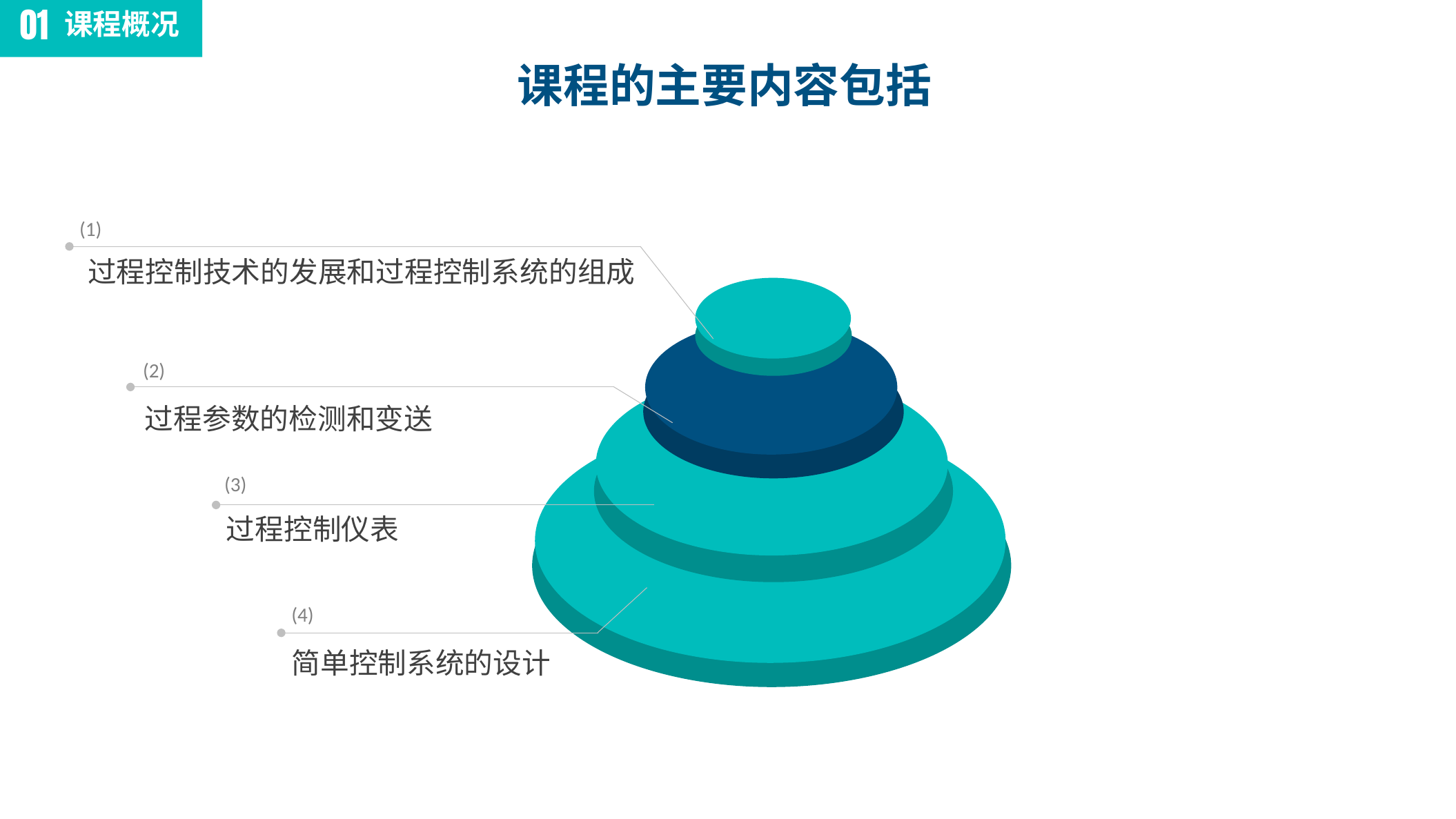

01
01
课程概况
课程的主要内容包括
(1)
过程控制技术的发展和过程控制系统的组成

(2)

过程参数的检测和变送

(3)
过程控制仪表
(4)
简单控制系统的设计